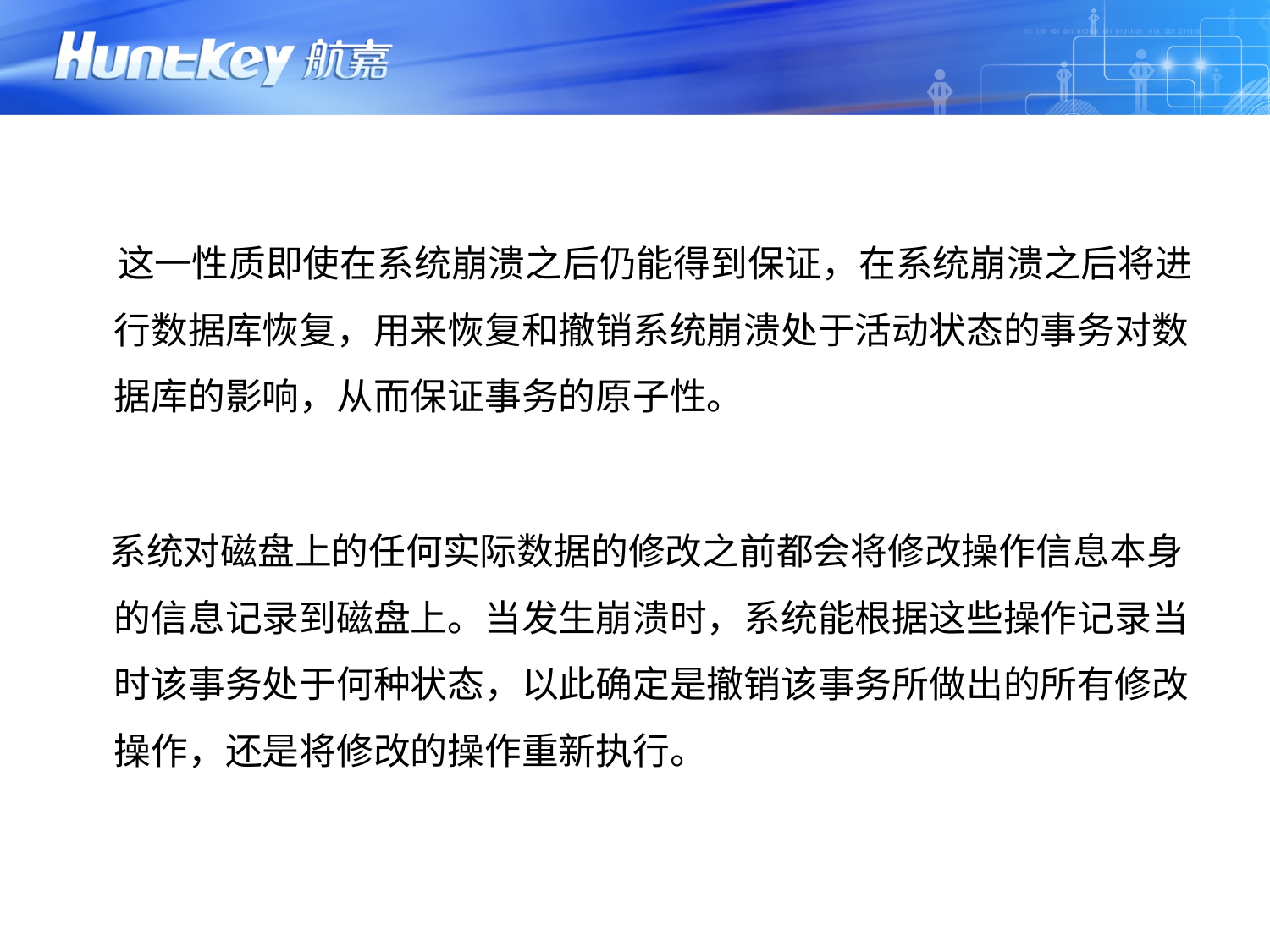

这一性质即使在系统崩溃之后仍能得到保证，在系统崩溃之后将进行数据库恢复，用来恢复和撤销系统崩溃处于活动状态的事务对数据库的影响，从而保证事务的原子性。

   系统对磁盘上的任何实际数据的修改之前都会将修改操作信息本身的信息记录到磁盘上。当发生崩溃时，系统能根据这些操作记录当时该事务处于何种状态，以此确定是撤销该事务所做出的所有修改操作，还是将修改的操作重新执行。